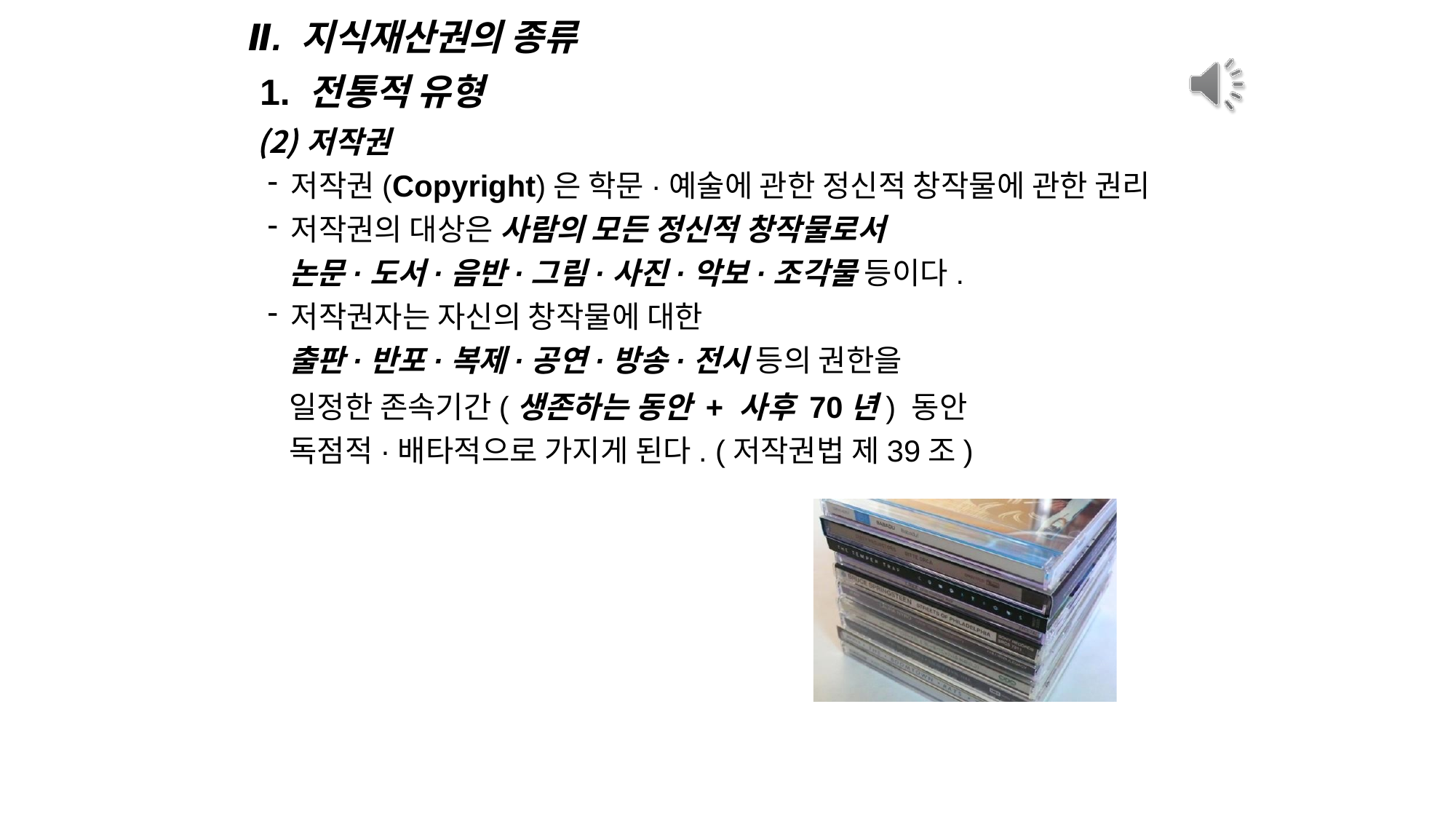

# Ⅱ. 지식재산권의 종류
1. 전통적 유형
저작권
저작권(Copyright)은 학문·예술에 관한 정신적 창작물에 관한 권리
저작권의 대상은 사람의 모든 정신적 창작물로서
논문·도서·음반·그림·사진·악보·조각물 등이다.
저작권자는 자신의 창작물에 대한
출판·반포·복제·공연·방송·전시 등의 권한을
일정한 존속기간(생존하는 동안 + 사후 70년) 동안  독점적·배타적으로 가지게 된다. (저작권법 제39조)